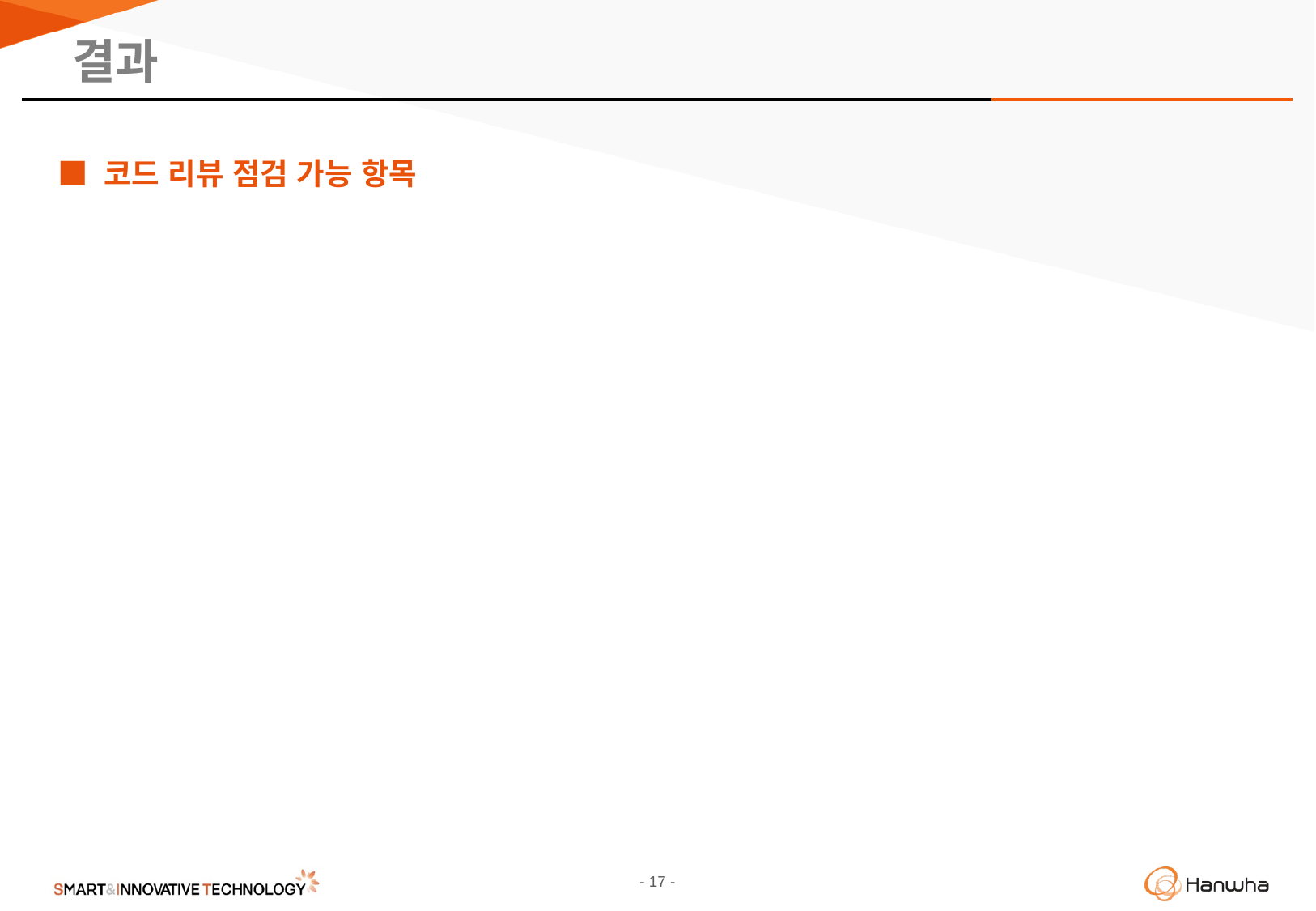

결과
■ 코드 리뷰 점검 가능 항목